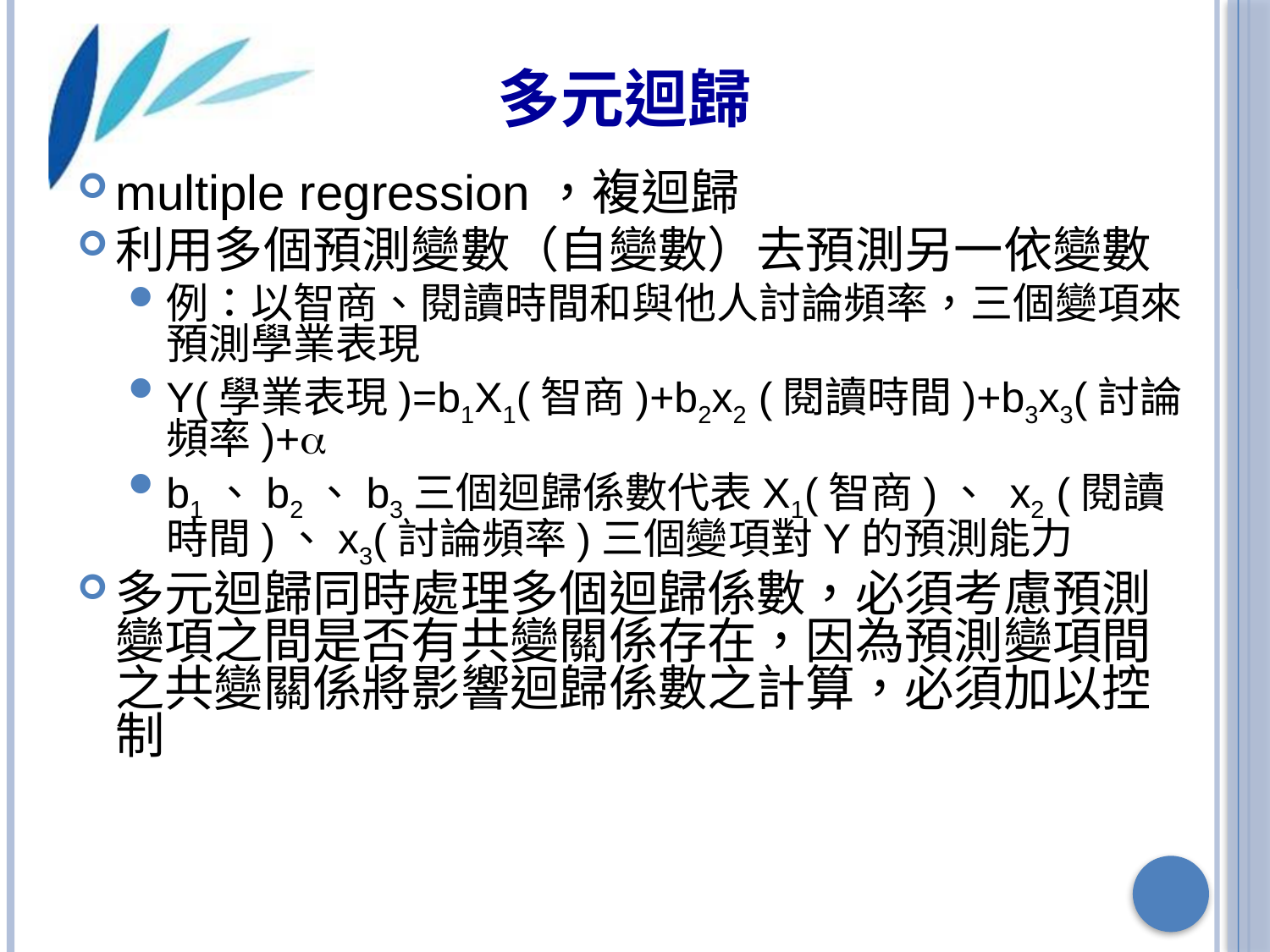

# 多元迴歸
multiple regression，複迴歸
利用多個預測變數（自變數）去預測另一依變數
例：以智商、閱讀時間和與他人討論頻率，三個變項來預測學業表現
Y(學業表現)=b1X1(智商)+b2x2 (閱讀時間)+b3x3(討論頻率)+α
b1、b2、b3三個迴歸係數代表X1(智商)、 x2 (閱讀時間)、x3(討論頻率)三個變項對Y的預測能力
多元迴歸同時處理多個迴歸係數，必須考慮預測變項之間是否有共變關係存在，因為預測變項間之共變關係將影響迴歸係數之計算，必須加以控制